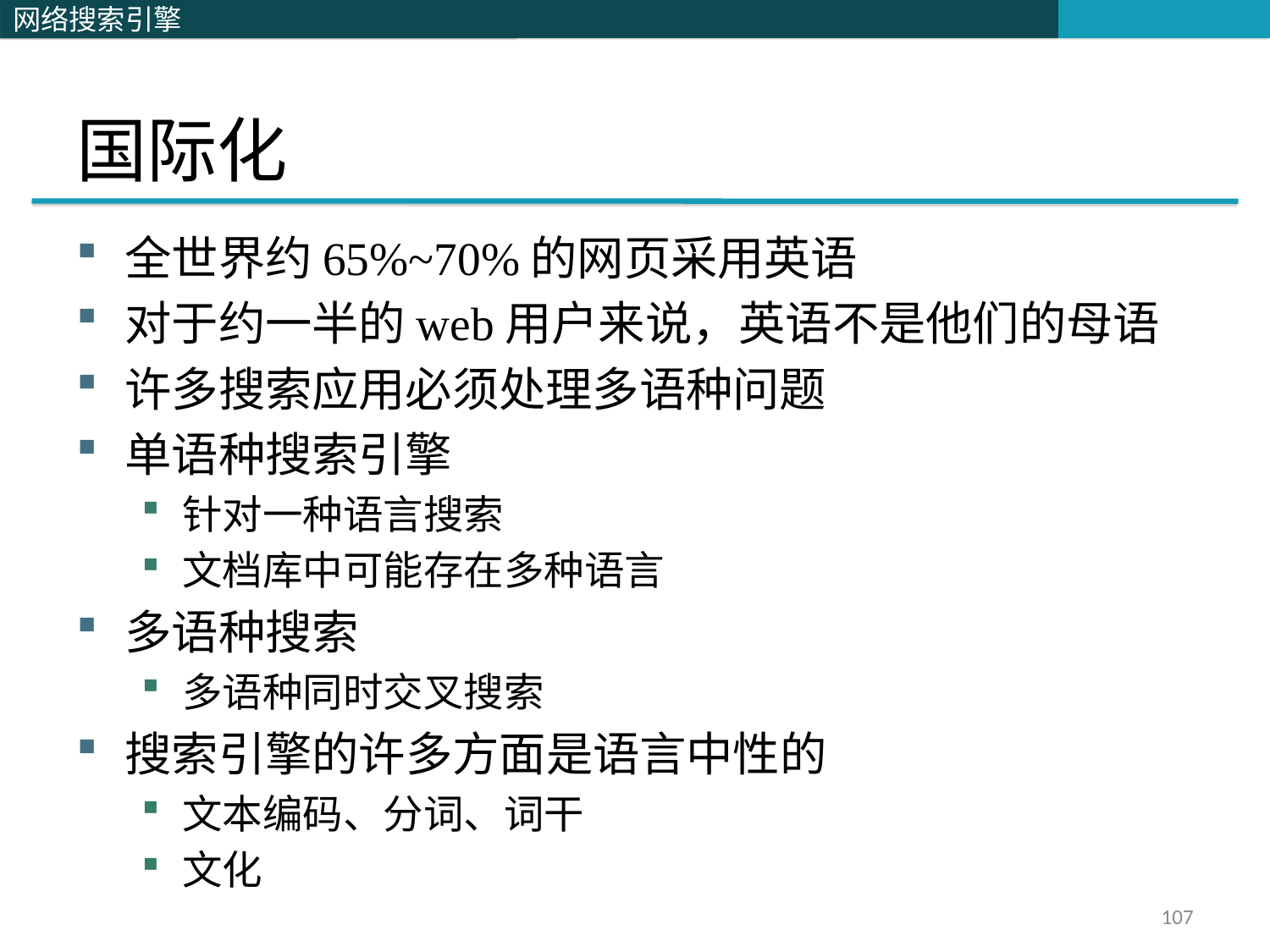

# 国际化
全世界约65%~70%的网页采用英语
对于约一半的web用户来说，英语不是他们的母语
许多搜索应用必须处理多语种问题
单语种搜索引擎
针对一种语言搜索
文档库中可能存在多种语言
多语种搜索
多语种同时交叉搜索
搜索引擎的许多方面是语言中性的
文本编码、分词、词干
文化
107